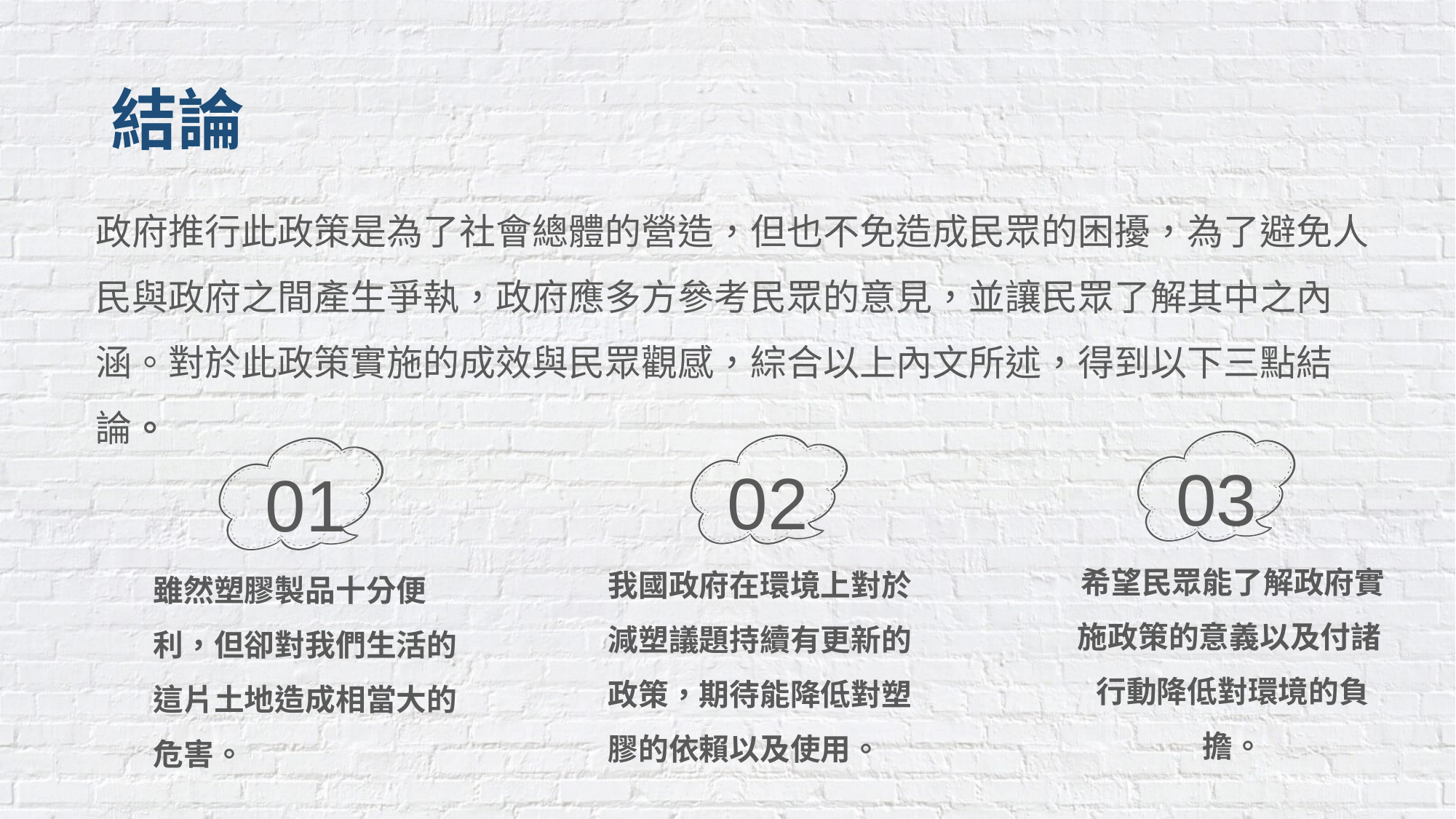

# 結論
政府推行此政策是為了社會總體的營造，但也不免造成民眾的困擾，為了避免人民與政府之間產生爭執，政府應多方參考民眾的意見，並讓民眾了解其中之內涵。對於此政策實施的成效與民眾觀感，綜合以上內文所述，得到以下三點結論。

03

02

01
希望民眾能了解政府實施政策的意義以及付諸  行動降低對環境的負擔。

我國政府在環境上對於減塑議題持續有更新的政策，期待能降低對塑膠的依賴以及使用。
雖然塑膠製品十分便利，但卻對我們生活的這片土地造成相當大的危害。